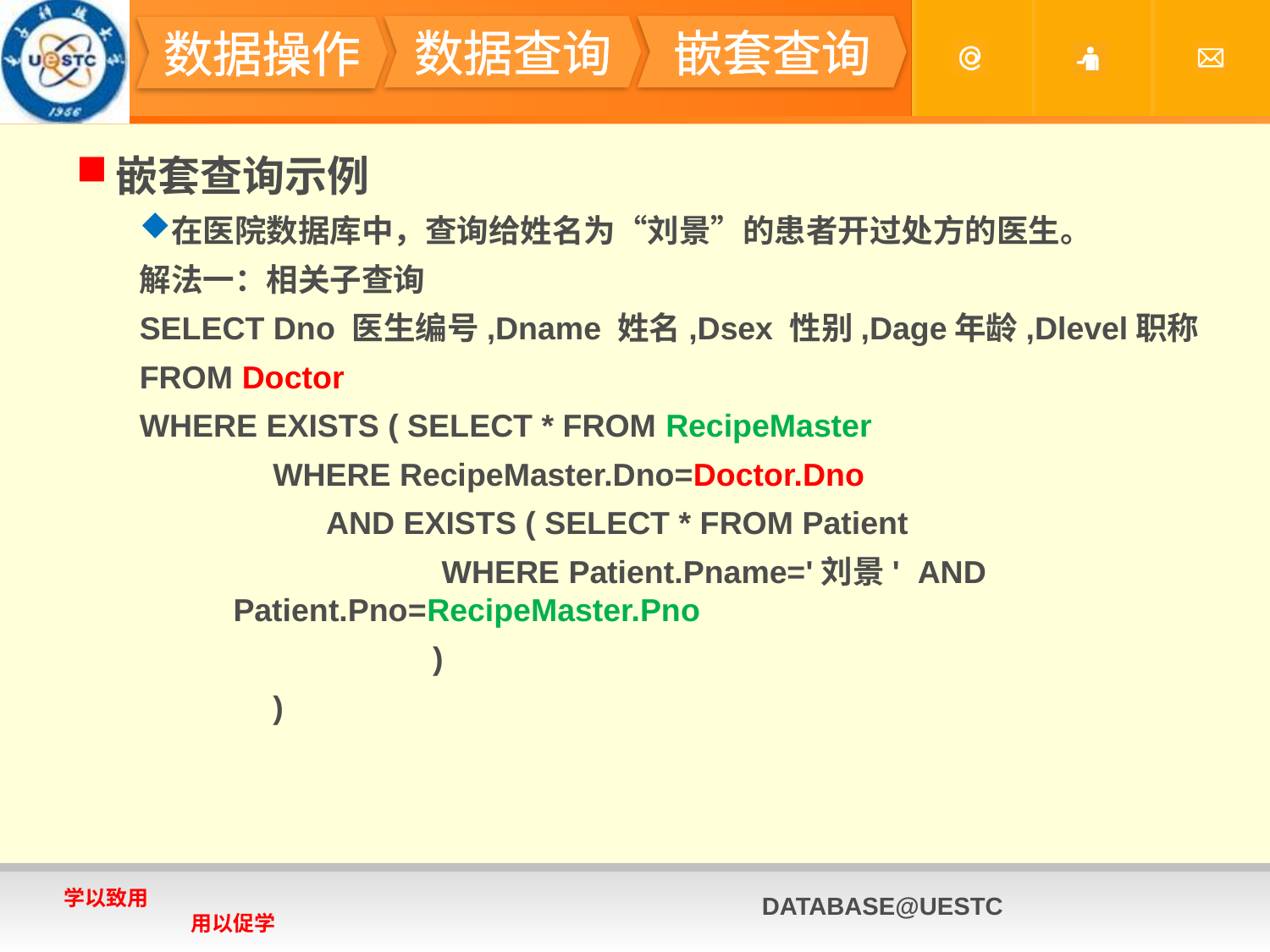

#
数据查询
嵌套查询
数据操作
嵌套查询示例
在医院数据库中，查询给姓名为“刘景”的患者开过处方的医生。
解法一：相关子查询
SELECT Dno 医生编号,Dname 姓名,Dsex 性别,Dage年龄,Dlevel职称
FROM Doctor
WHERE EXISTS ( SELECT * FROM RecipeMaster
               WHERE RecipeMaster.Dno=Doctor.Dno
                     AND EXISTS ( SELECT * FROM Patient
                                  WHERE Patient.Pname='刘景'  AND 	                          Patient.Pno=RecipeMaster.Pno
                                 )
               )